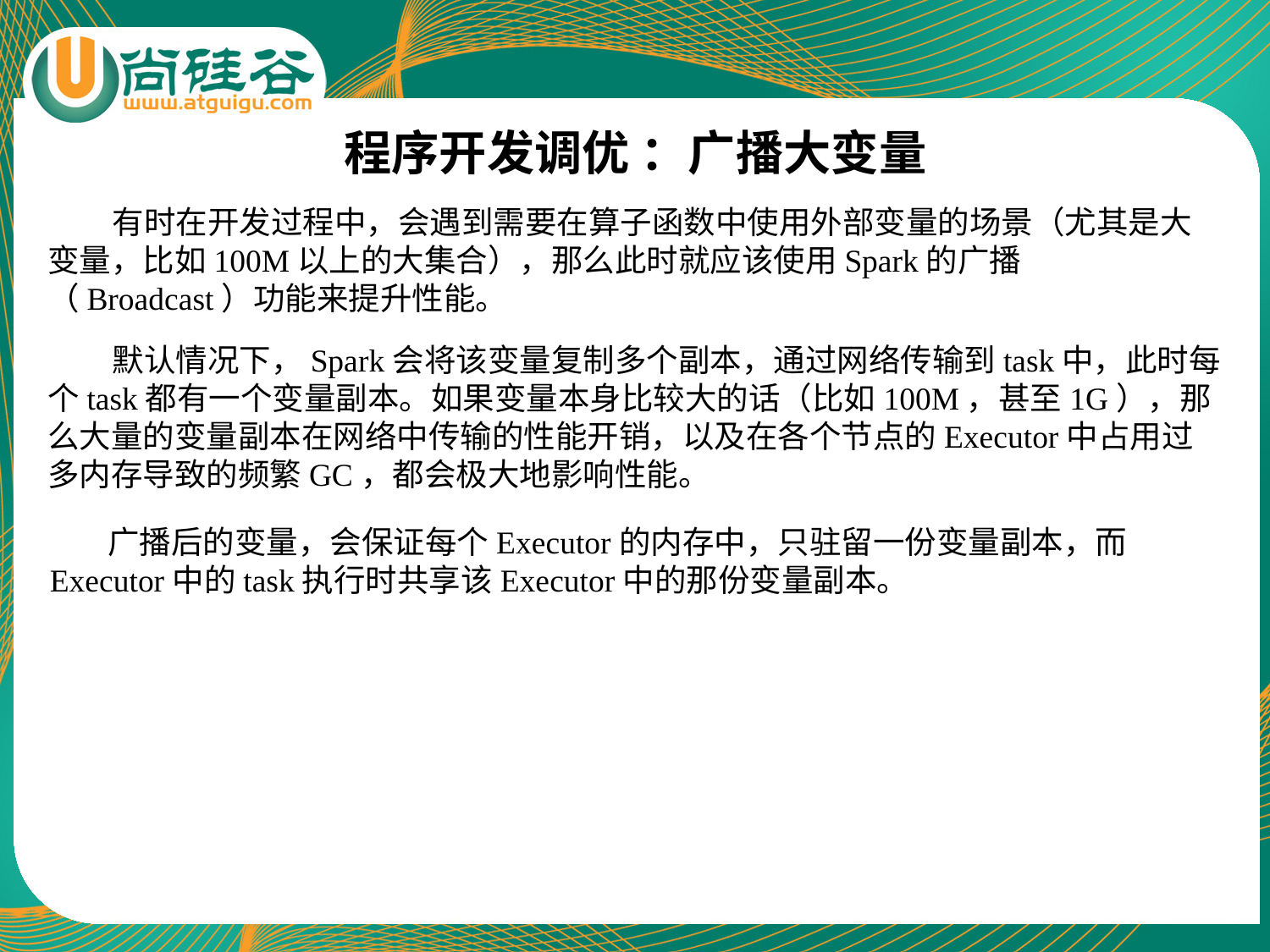

# 程序开发调优 ：广播大变量
        有时在开发过程中，会遇到需要在算子函数中使用外部变量的场景（尤其是大变量，比如100M以上的大集合），那么此时就应该使用Spark的广播（Broadcast）功能来提升性能。
        默认情况下，Spark会将该变量复制多个副本，通过网络传输到task中，此时每个task都有一个变量副本。如果变量本身比较大的话（比如100M，甚至1G），那么大量的变量副本在网络中传输的性能开销，以及在各个节点的Executor中占用过多内存导致的频繁GC，都会极大地影响性能。
       广播后的变量，会保证每个Executor的内存中，只驻留一份变量副本，而Executor中的task执行时共享该Executor中的那份变量副本。